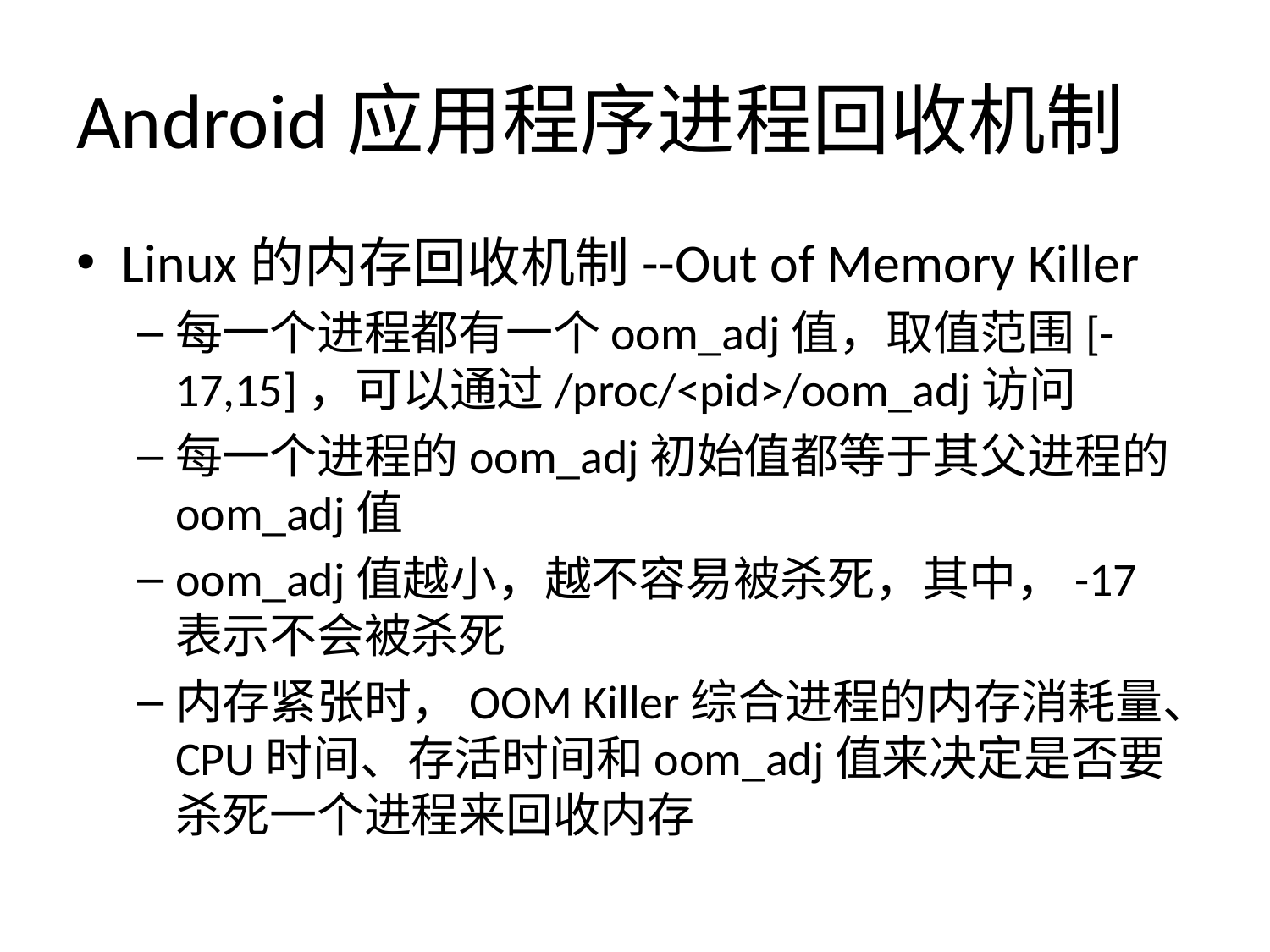

# Android应用程序进程回收机制
Linux的内存回收机制--Out of Memory Killer
每一个进程都有一个oom_adj值，取值范围[-17,15]，可以通过/proc/<pid>/oom_adj访问
每一个进程的oom_adj初始值都等于其父进程的oom_adj值
oom_adj值越小，越不容易被杀死，其中，-17表示不会被杀死
内存紧张时，OOM Killer综合进程的内存消耗量、CPU时间、存活时间和oom_adj值来决定是否要杀死一个进程来回收内存